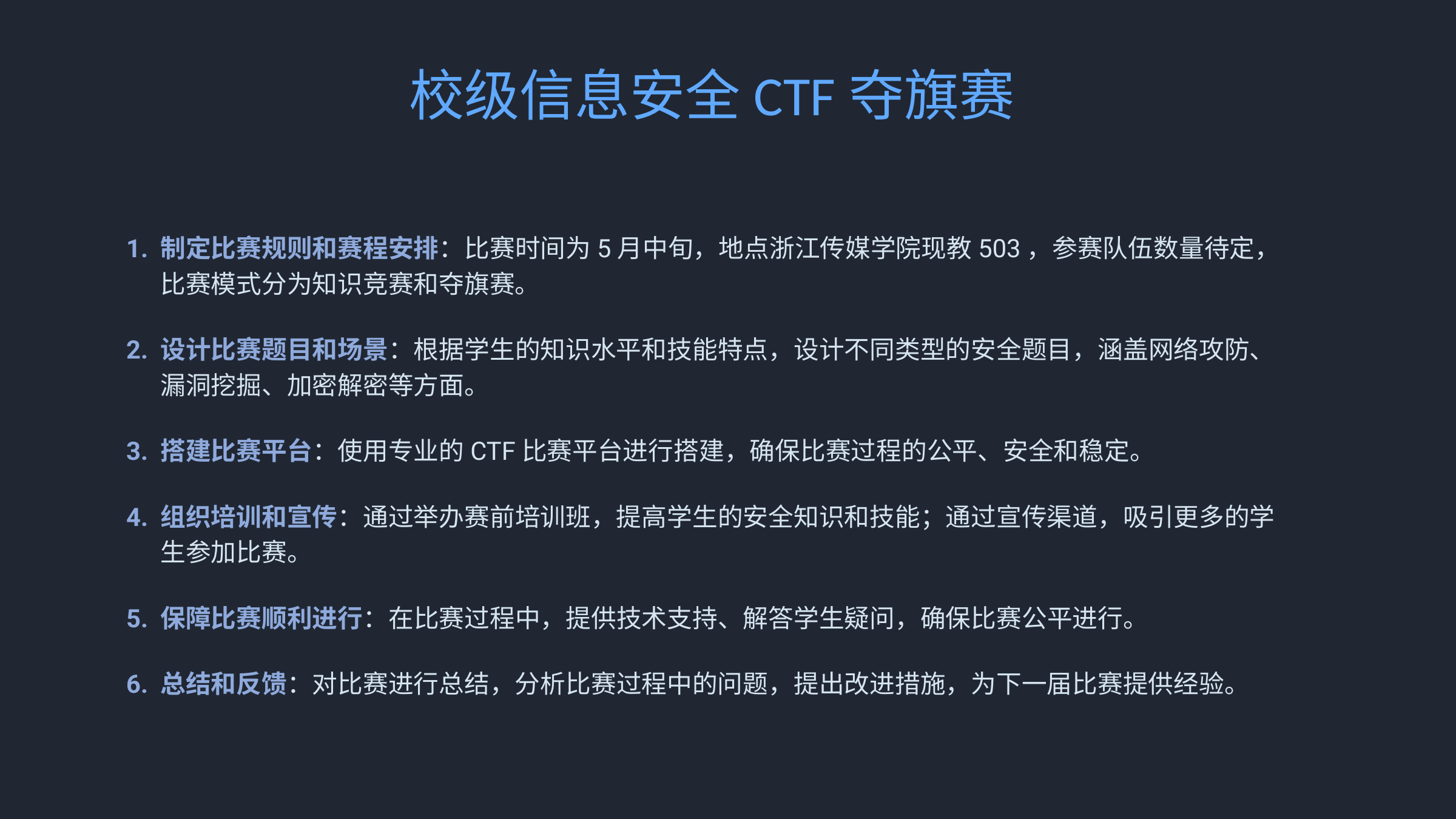

校级信息安全CTF夺旗赛
制定比赛规则和赛程安排：比赛时间为5月中旬，地点浙江传媒学院现教503，参赛队伍数量待定，比赛模式分为知识竞赛和夺旗赛。
设计比赛题目和场景：根据学生的知识水平和技能特点，设计不同类型的安全题目，涵盖网络攻防、漏洞挖掘、加密解密等方面。
搭建比赛平台：使用专业的CTF比赛平台进行搭建，确保比赛过程的公平、安全和稳定。
组织培训和宣传：通过举办赛前培训班，提高学生的安全知识和技能；通过宣传渠道，吸引更多的学生参加比赛。
保障比赛顺利进行：在比赛过程中，提供技术支持、解答学生疑问，确保比赛公平进行。
总结和反馈：对比赛进行总结，分析比赛过程中的问题，提出改进措施，为下一届比赛提供经验。